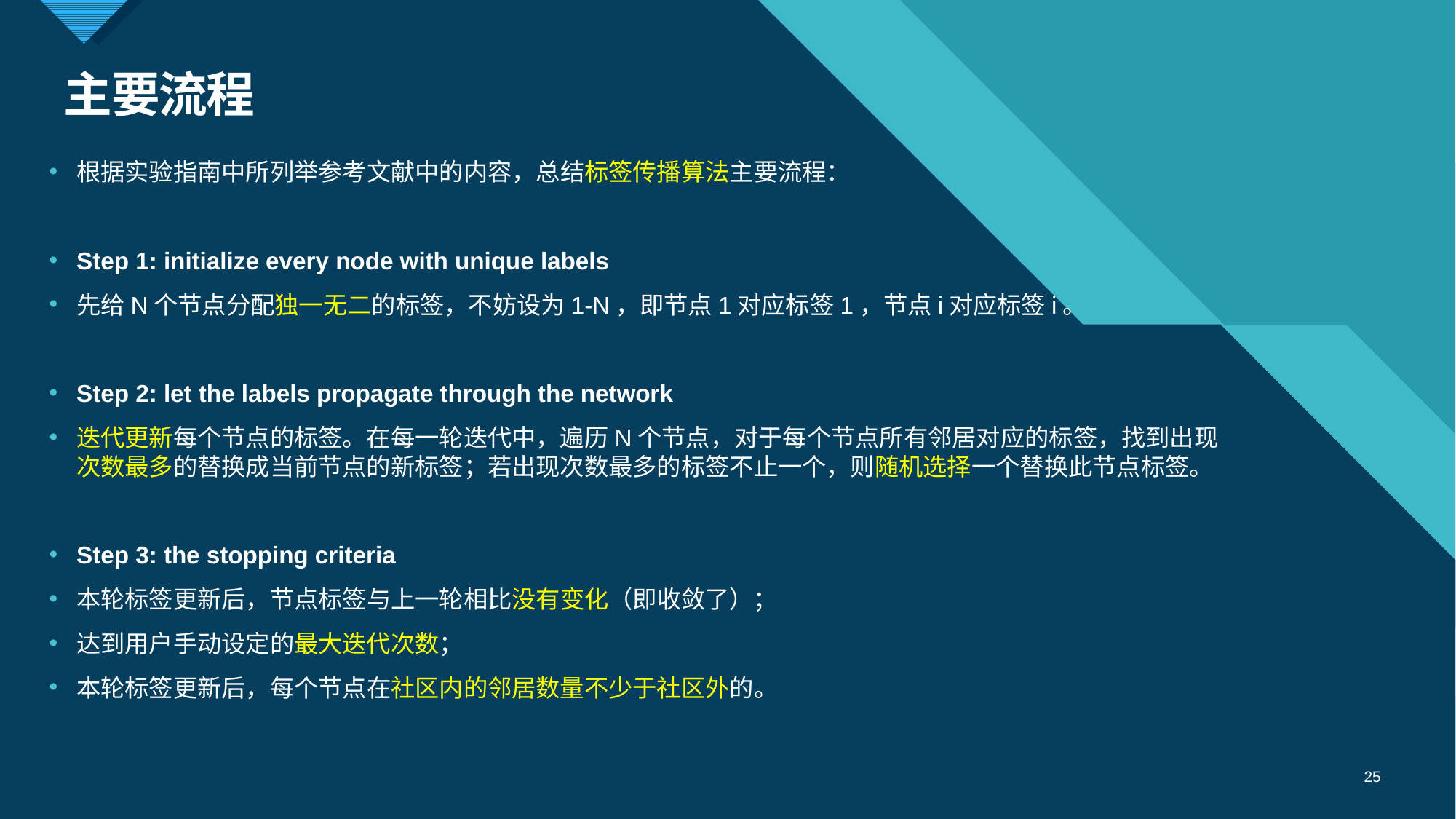

# 主要流程
根据实验指南中所列举参考文献中的内容，总结标签传播算法主要流程：

Step 1: initialize every node with unique labels
先给N个节点分配独一无二的标签，不妨设为1-N，即节点1对应标签1，节点i对应标签i。

Step 2: let the labels propagate through the network
迭代更新每个节点的标签。在每一轮迭代中，遍历N个节点，对于每个节点所有邻居对应的标签，找到出现次数最多的替换成当前节点的新标签；若出现次数最多的标签不止一个，则随机选择一个替换此节点标签。

Step 3: the stopping criteria
本轮标签更新后，节点标签与上一轮相比没有变化（即收敛了）；
达到用户手动设定的最大迭代次数；
本轮标签更新后，每个节点在社区内的邻居数量不少于社区外的。

25